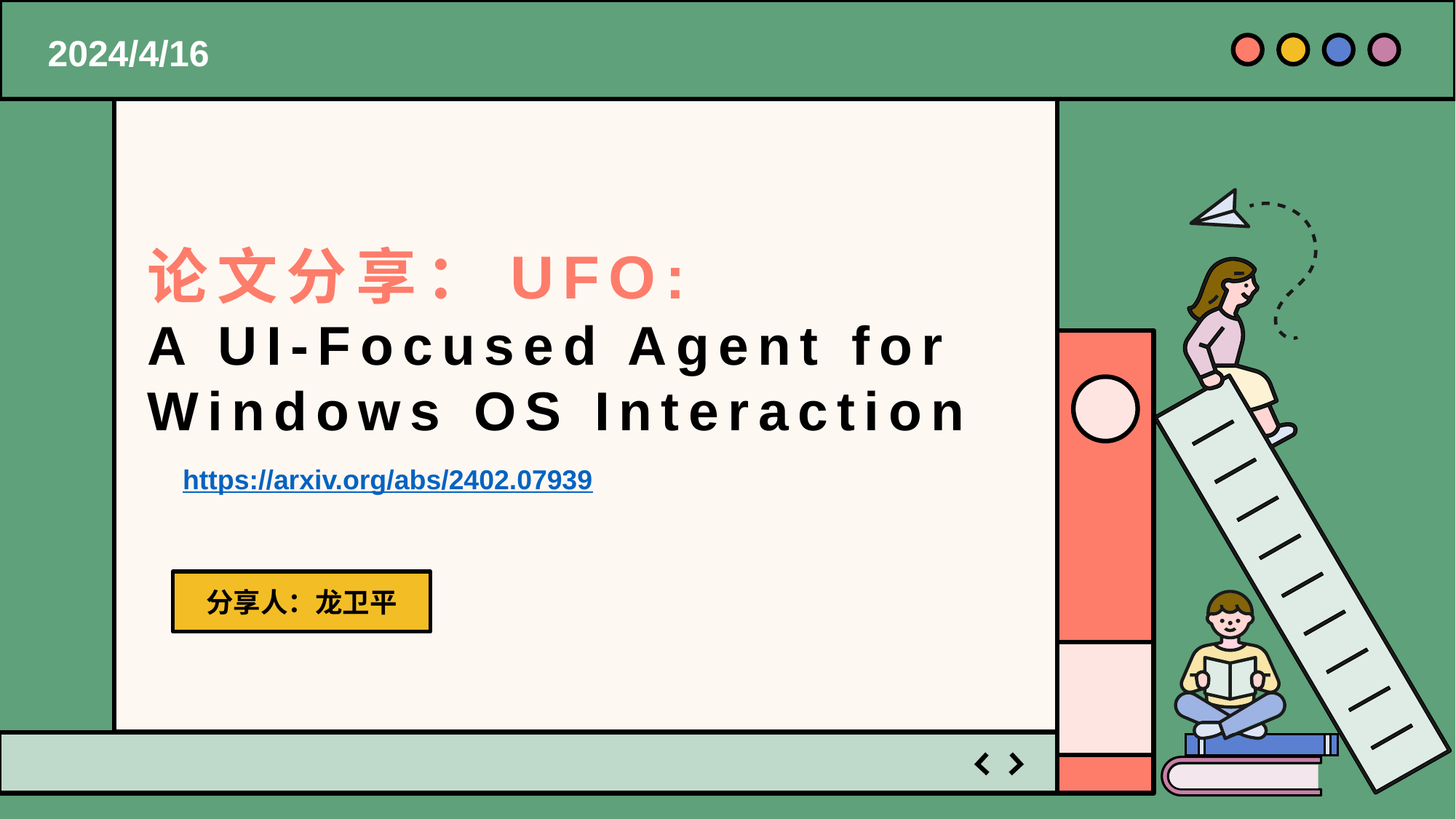

2024/4/16
# 论文分享：UFO: A UI-Focused Agent for Windows OS Interaction
https://arxiv.org/abs/2402.07939
分享人：龙卫平